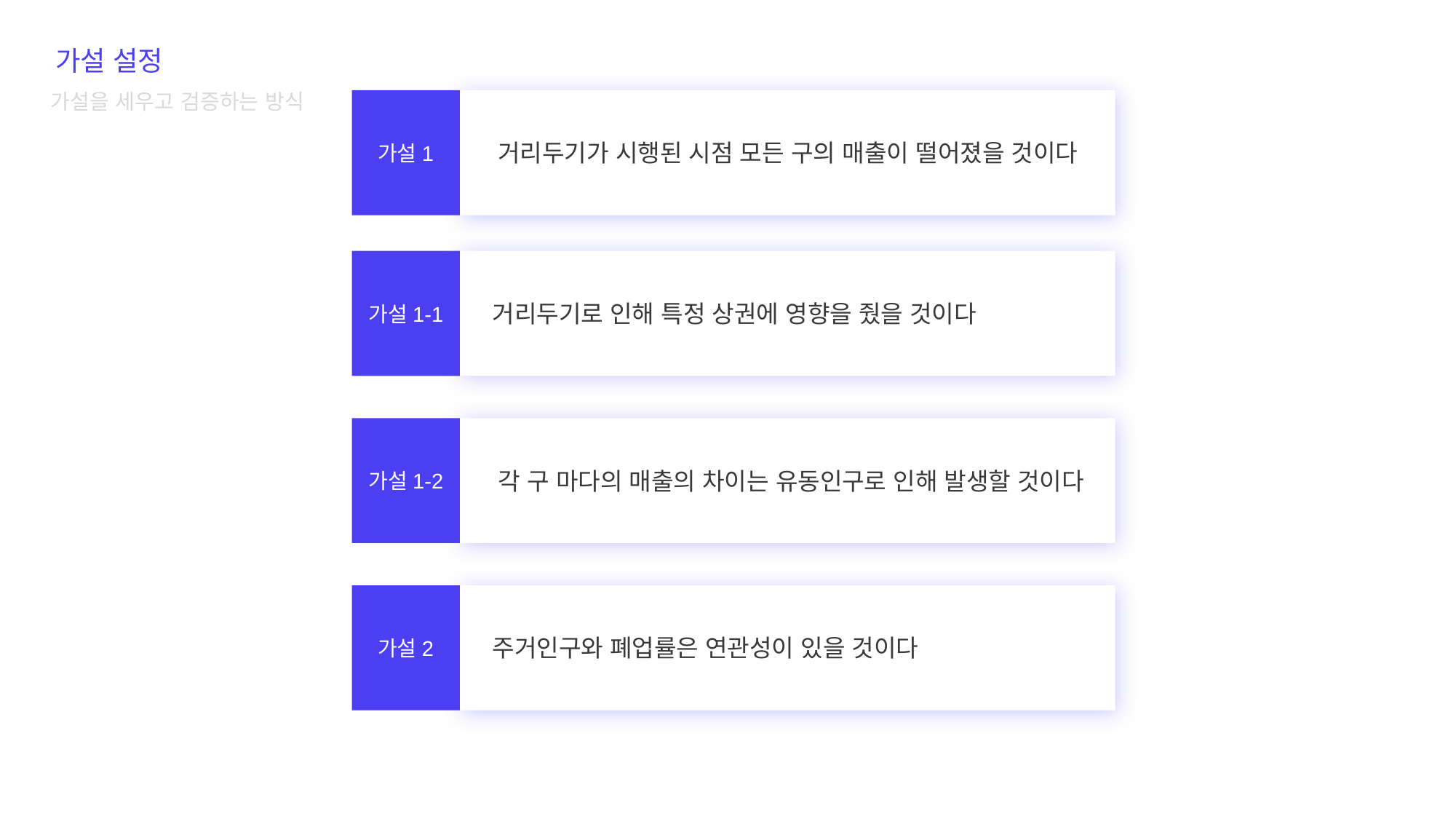

가설 설정
가설을 세우고 검증하는 방식
가설1

거리두기가 시행된 시점 모든 구의 매출이 떨어졌을 것이다
가설1-1

거리두기로 인해 특정 상권에 영향을 줬을 것이다
가설1-2

각 구 마다의 매출의 차이는 유동인구로 인해 발생할 것이다
가설2

주거인구와 폐업률은 연관성이 있을 것이다